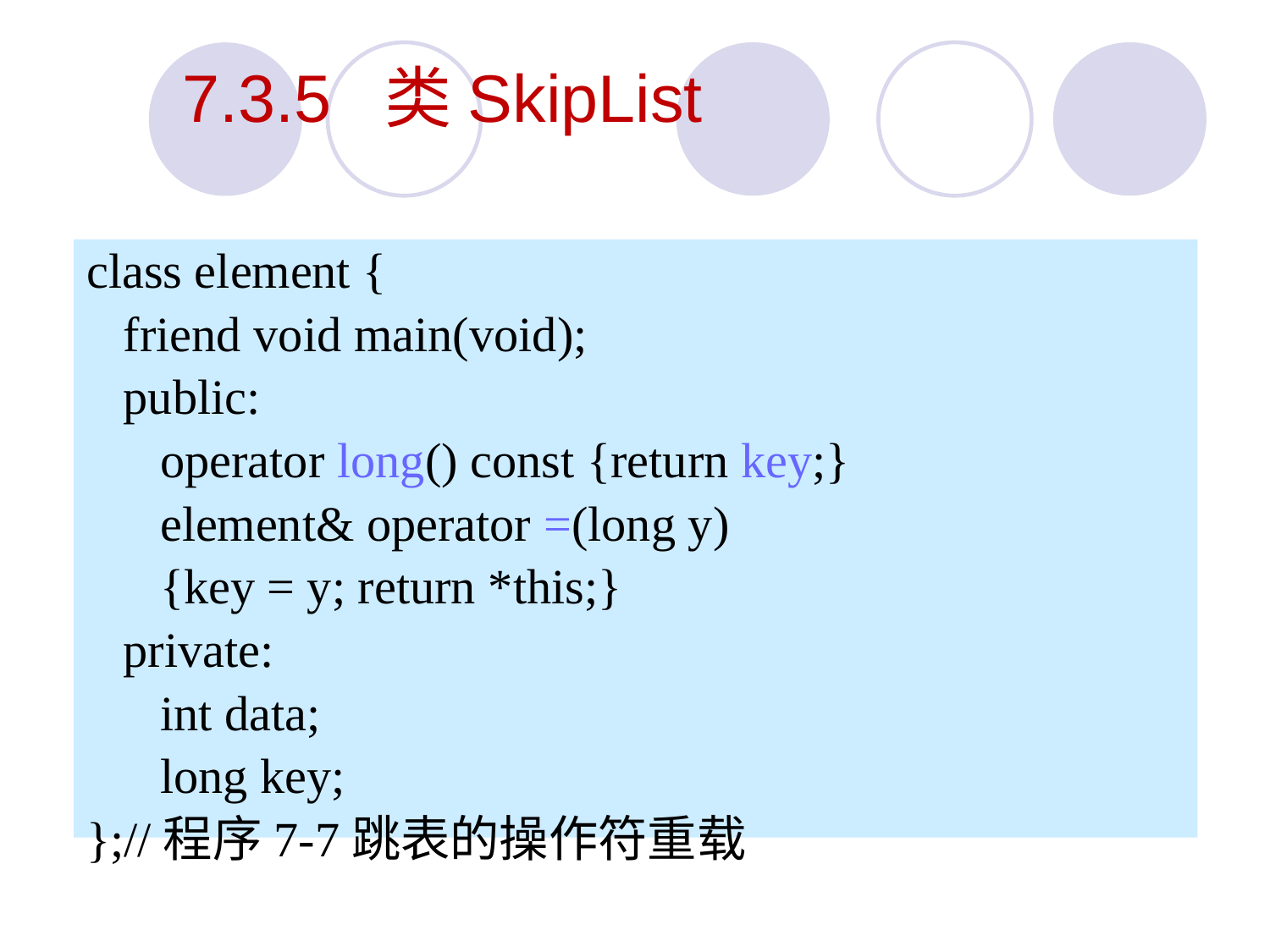

7.3.5  类SkipList
40

class element {
   friend void main(void);
   public:
      operator long() const {return key;}
      element& operator =(long y)
      {key = y; return *this;}
   private:
      int data;
      long key;
};//程序7-7跳表的操作符重载